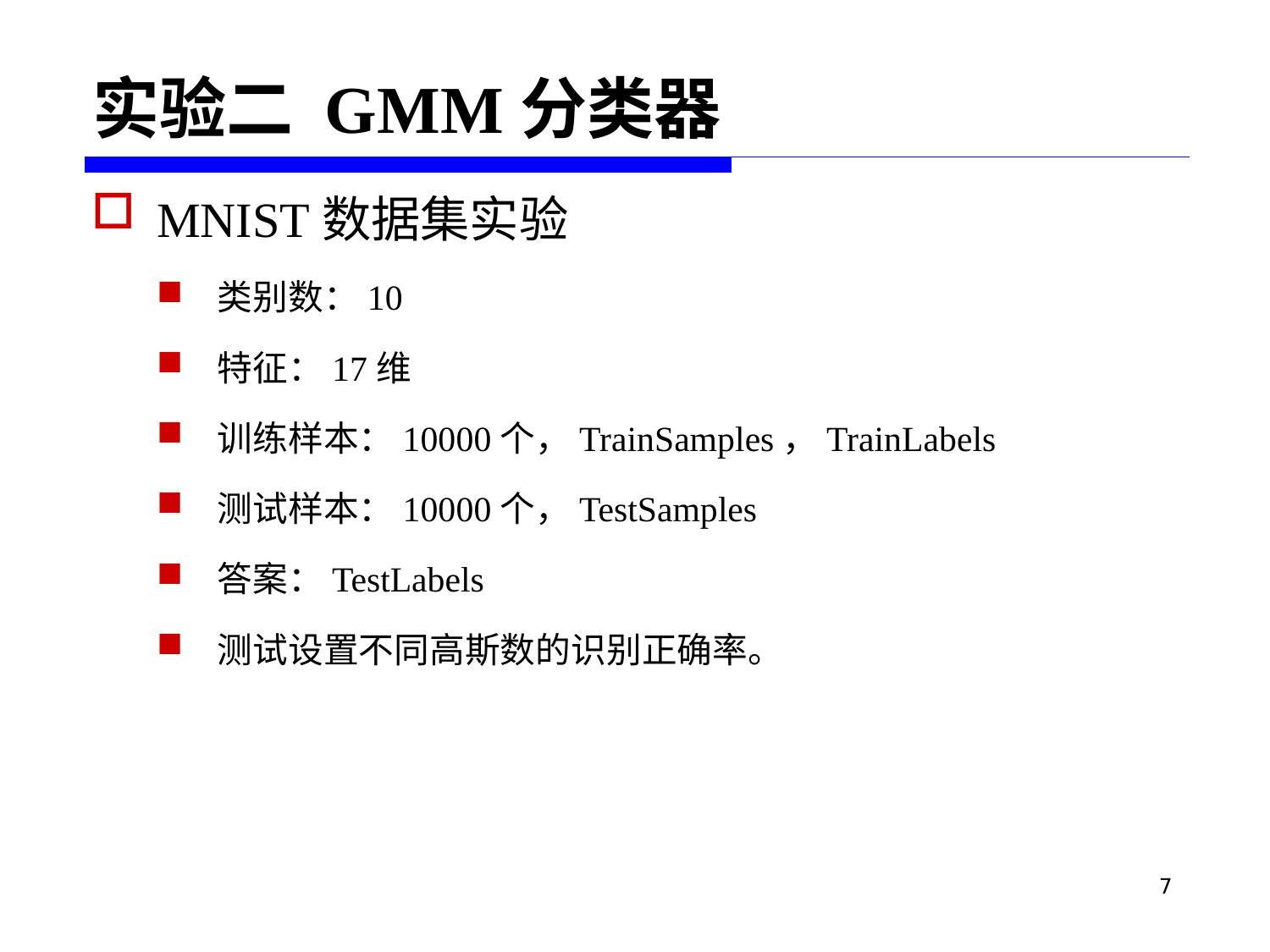

# 实验二 GMM分类器
MNIST数据集实验
类别数：10
特征：17维
训练样本：10000个，TrainSamples，TrainLabels
测试样本：10000个，TestSamples
答案：TestLabels
测试设置不同高斯数的识别正确率。

7